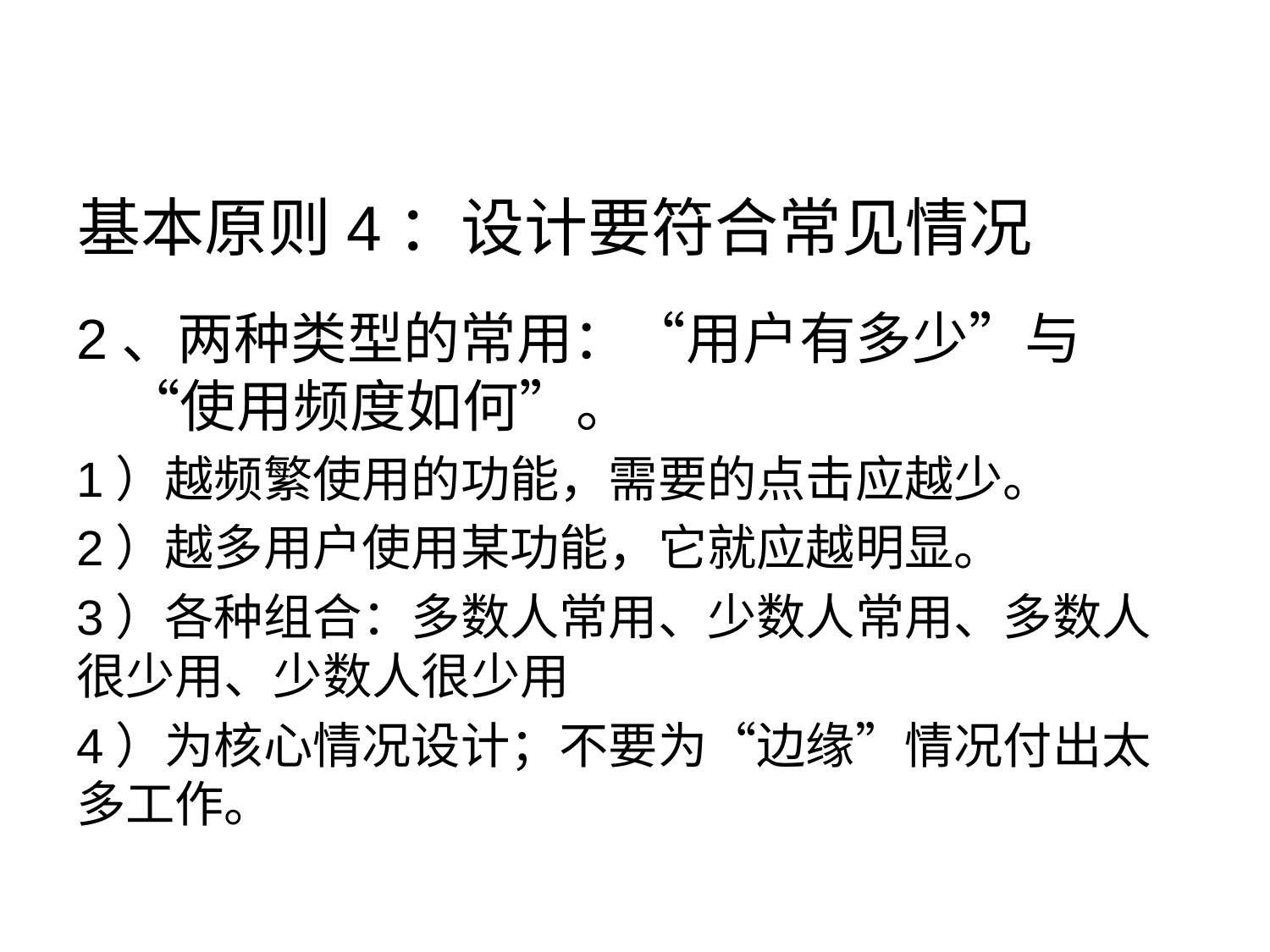

基本原则4：设计要符合常见情况
2、两种类型的常用：“用户有多少”与“使用频度如何”。
1）越频繁使用的功能，需要的点击应越少。
2）越多用户使用某功能，它就应越明显。
3）各种组合：多数人常用、少数人常用、多数人很少用、少数人很少用
4）为核心情况设计；不要为“边缘”情况付出太多工作。